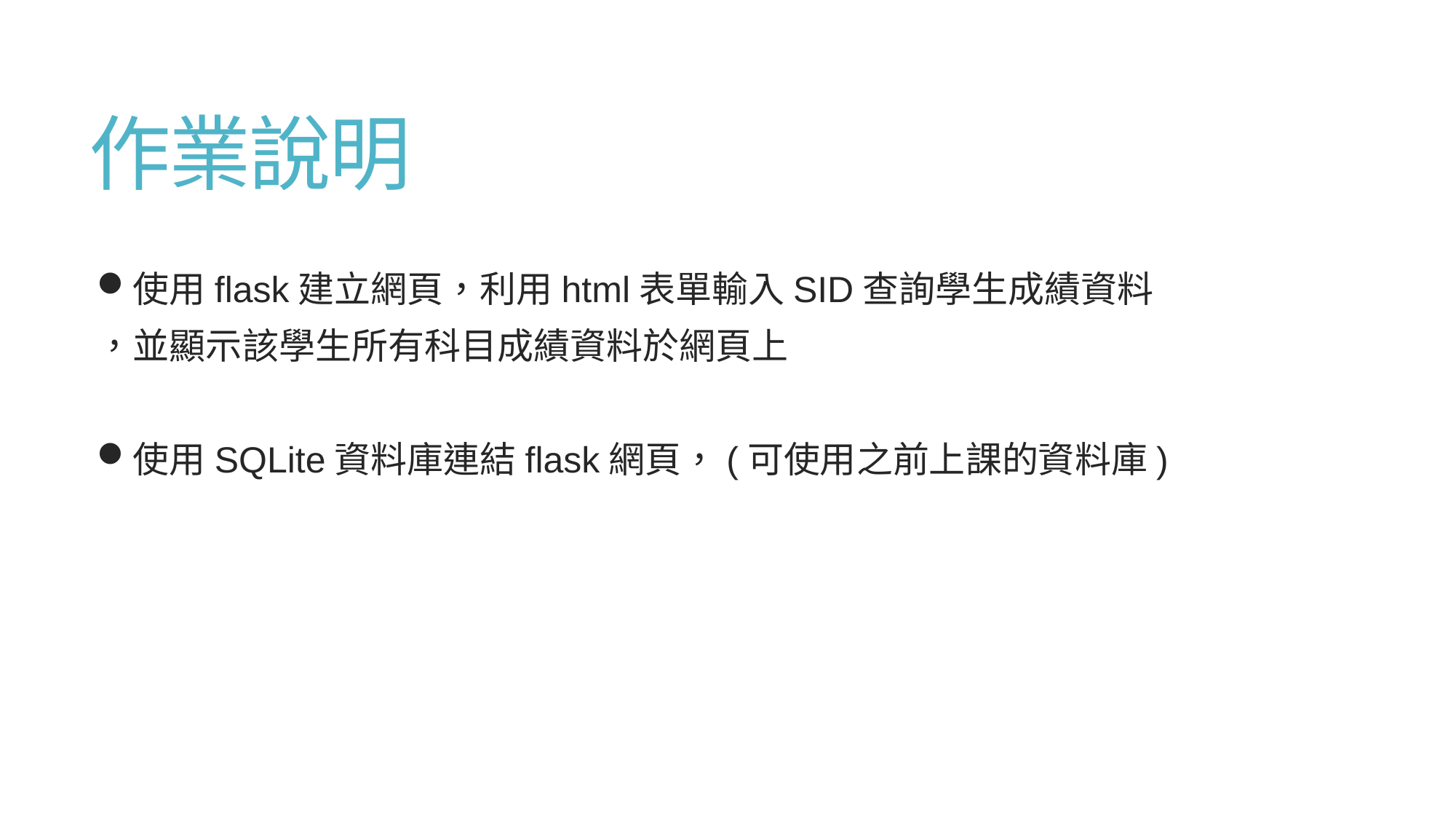

# 作業說明
使用flask建立網頁，利用html表單輸入SID查詢學生成績資料
，並顯示該學生所有科目成績資料於網頁上

使用SQLite資料庫連結flask網頁，(可使用之前上課的資料庫)